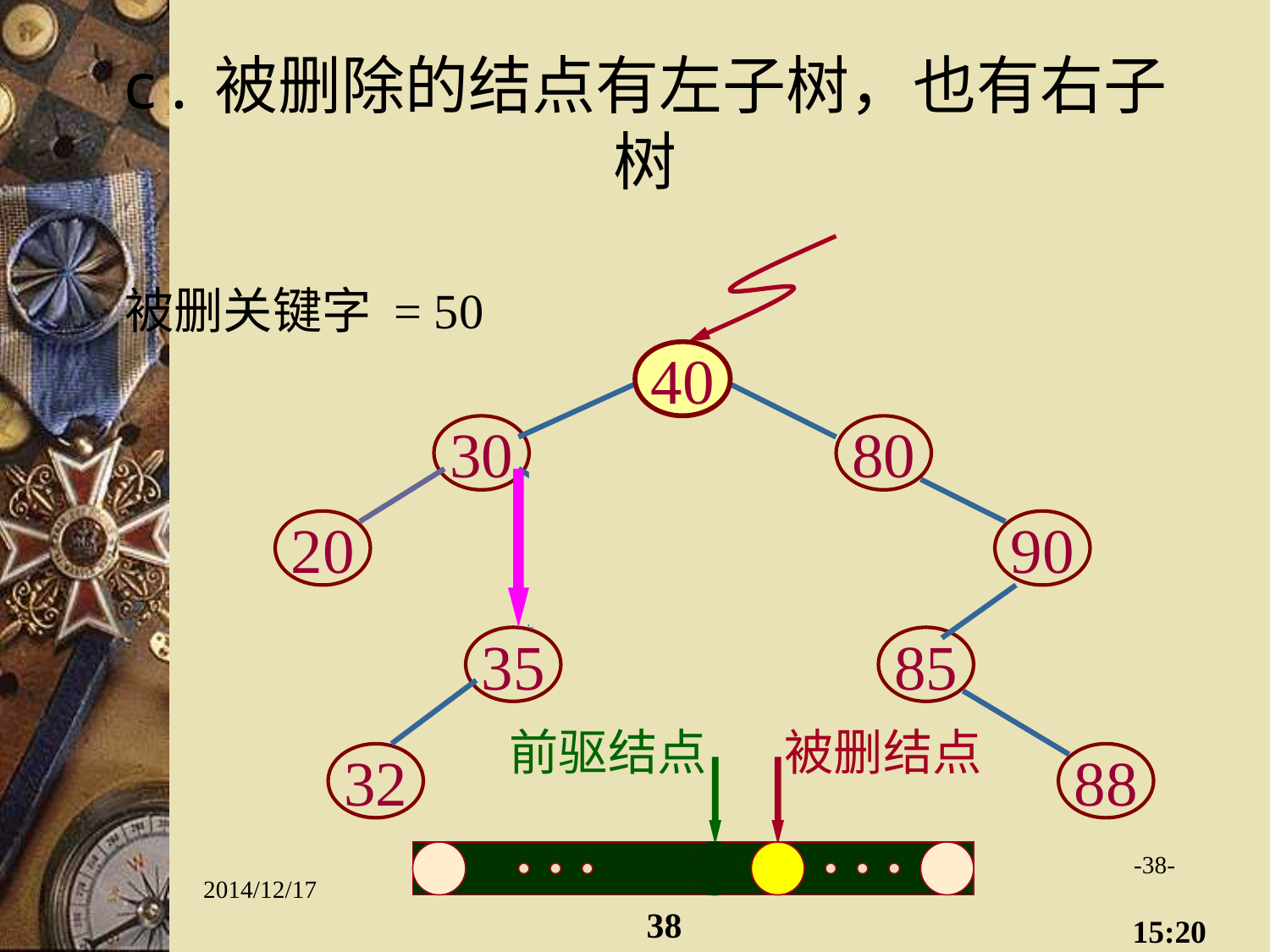

# c.被删除的结点有左子树，也有右子树

50

30
80

20
40
90

35
85

32
88
被删关键字 = 50
40

40
前驱结点
被删结点

-38-

2014/12/17